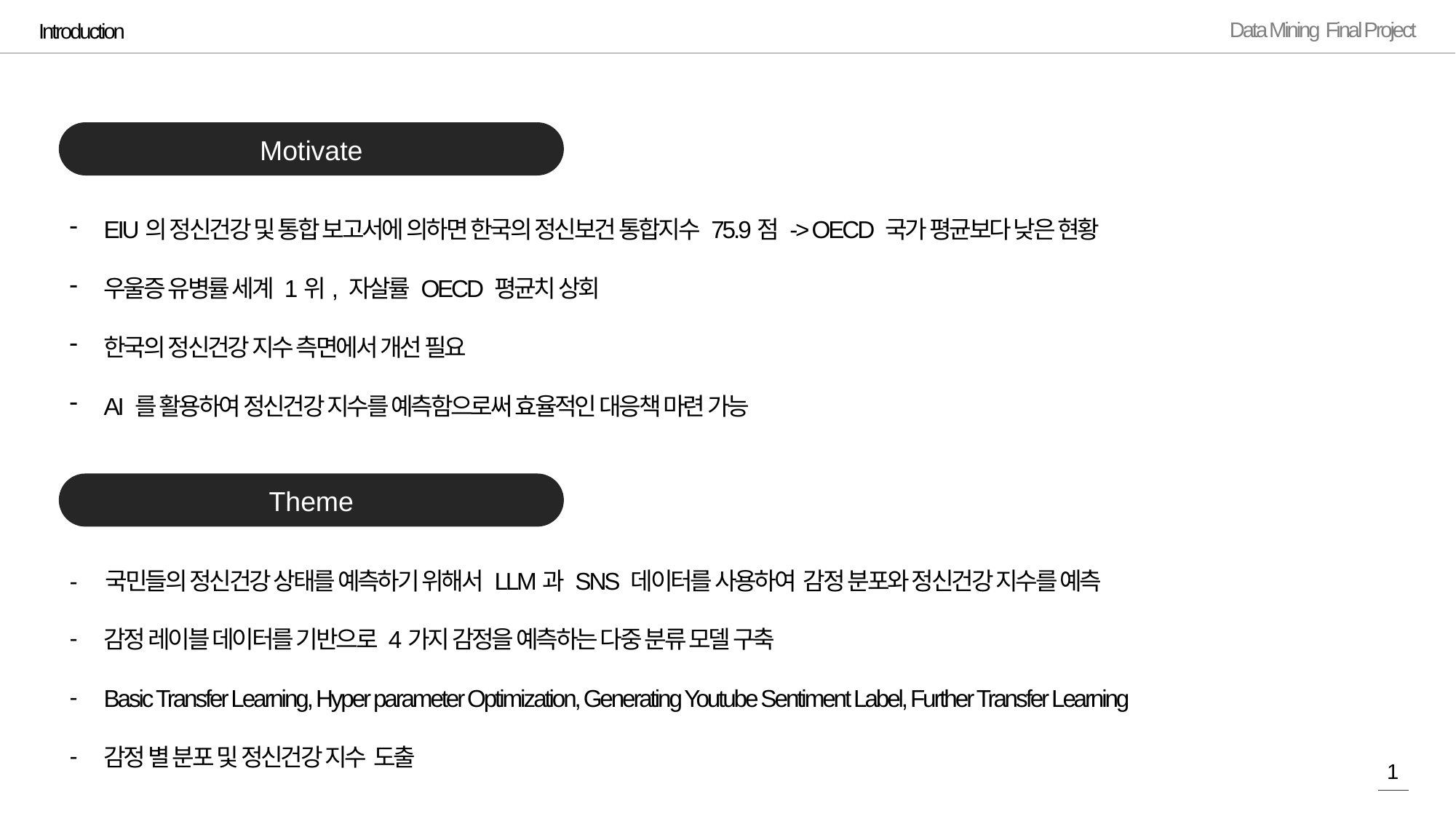

Introduction

Motivate
EIU의 정신건강 및 통합 보고서에 의하면 한국의 정신보건 통합지수 75.9점 -> OECD 국가 평균보다 낮은 현황
우울증 유병률 세계 1위, 자살률 OECD 평균치 상회
한국의 정신건강 지수 측면에서 개선 필요
AI 를 활용하여 정신건강 지수를 예측함으로써 효율적인 대응책 마련 가능

Theme
-     국민들의 정신건강 상태를 예측하기 위해서 LLM과 SNS 데이터를 사용하여  감정 분포와 정신건강 지수를 예측
감정 레이블 데이터를 기반으로 4가지 감정을 예측하는 다중 분류 모델 구축
Basic Transfer Learning, Hyper parameter Optimization, Generating Youtube Sentiment Label, Further Transfer Learning
감정 별 분포 및 정신건강 지수  도출
1